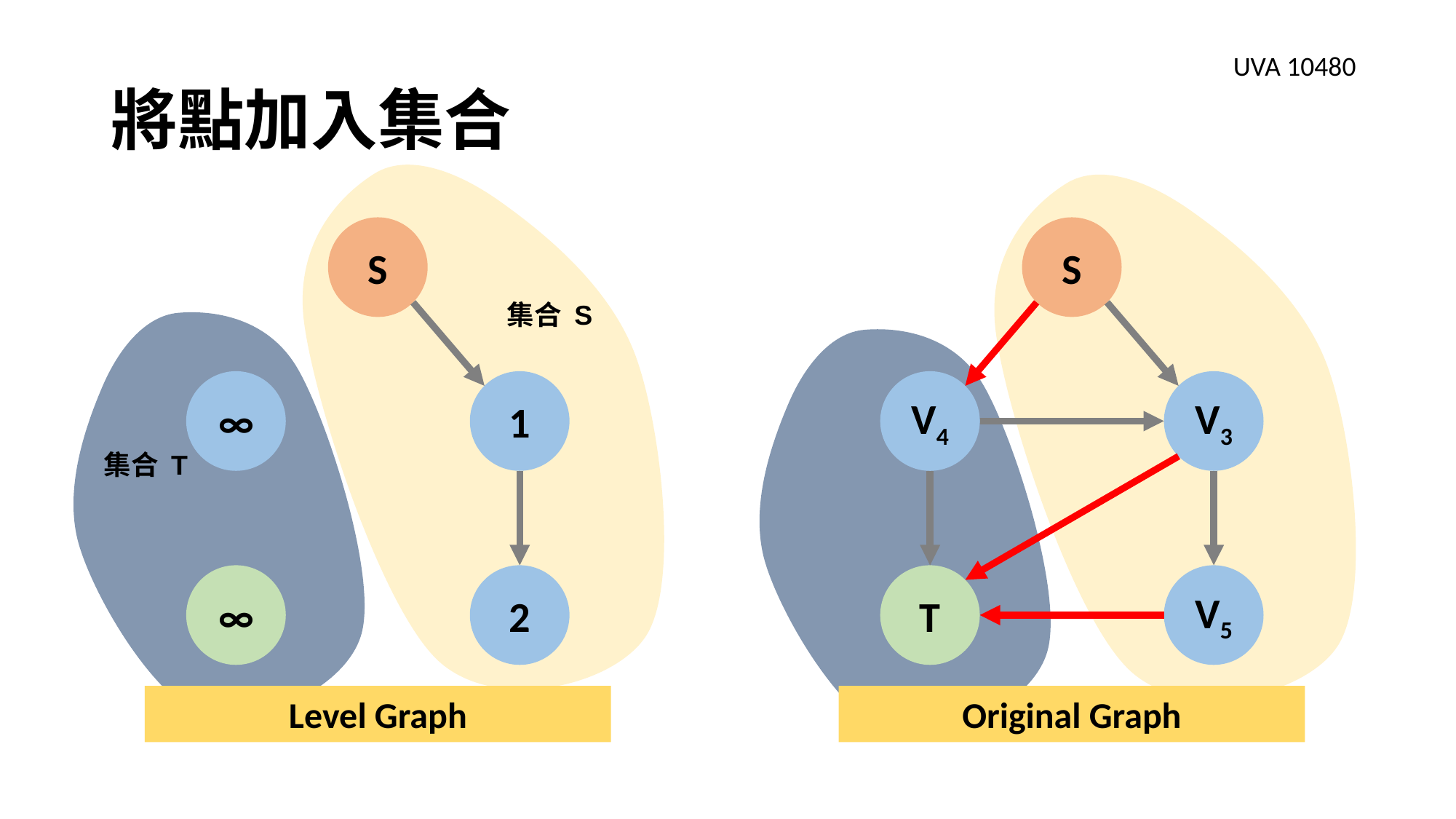

# 將點加入集合
UVA 10480
S
S

集合 S
∞
1
V4
V3

集合 T
2
V5
∞
T
Level Graph
Original Graph